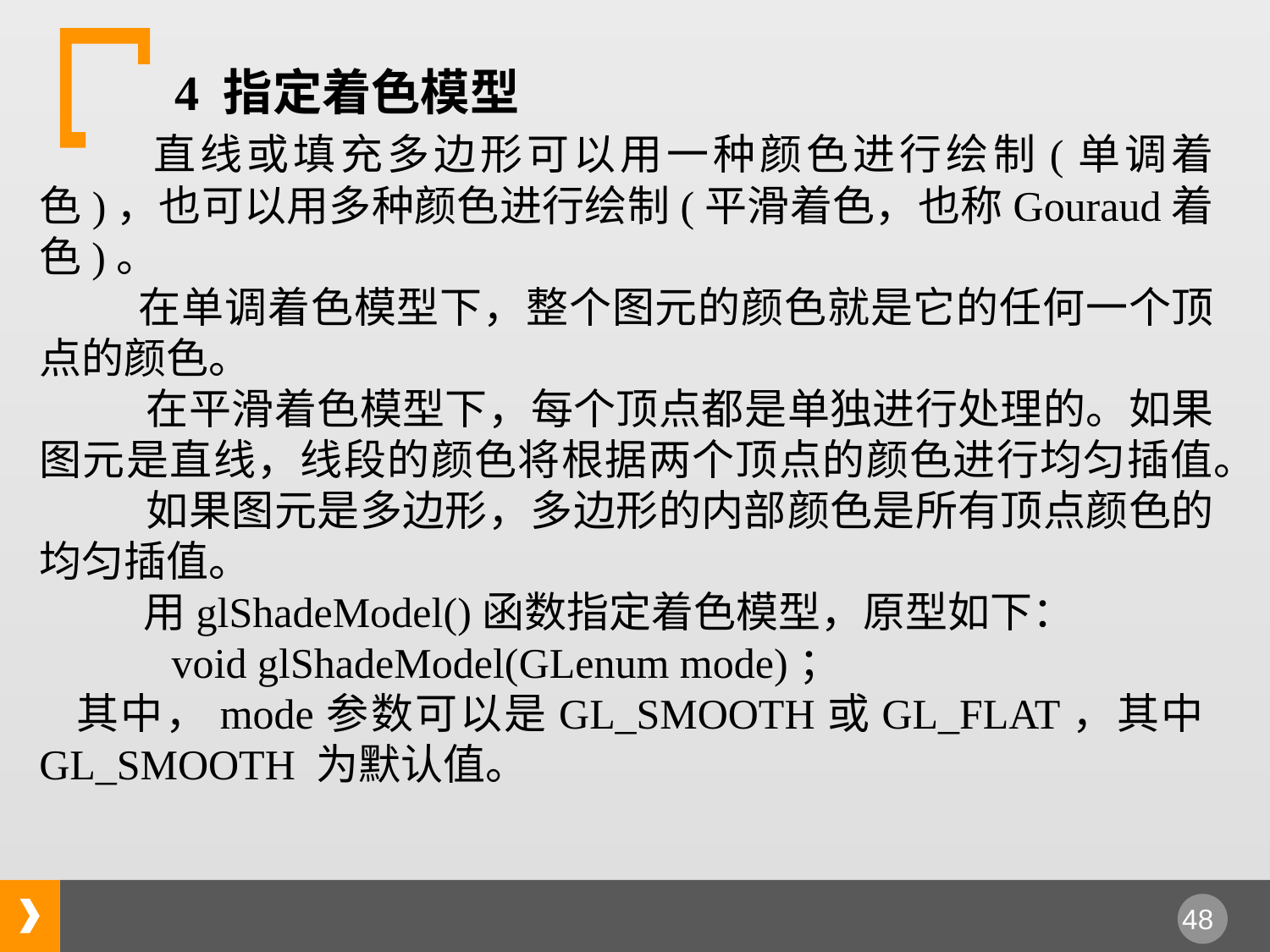

4 指定着色模型
    直线或填充多边形可以用一种颜色进行绘制(单调着色)，也可以用多种颜色进行绘制(平滑着色，也称Gouraud着色)。
     在单调着色模型下，整个图元的颜色就是它的任何一个顶点的颜色。
      在平滑着色模型下，每个顶点都是单独进行处理的。如果图元是直线，线段的颜色将根据两个顶点的颜色进行均匀插值。
      如果图元是多边形，多边形的内部颜色是所有顶点颜色的均匀插值。
      用glShadeModel()函数指定着色模型，原型如下：
         void glShadeModel(GLenum mode)；
其中，mode参数可以是GL_SMOOTH或GL_FLAT，其中GL_SMOOTH 为默认值。